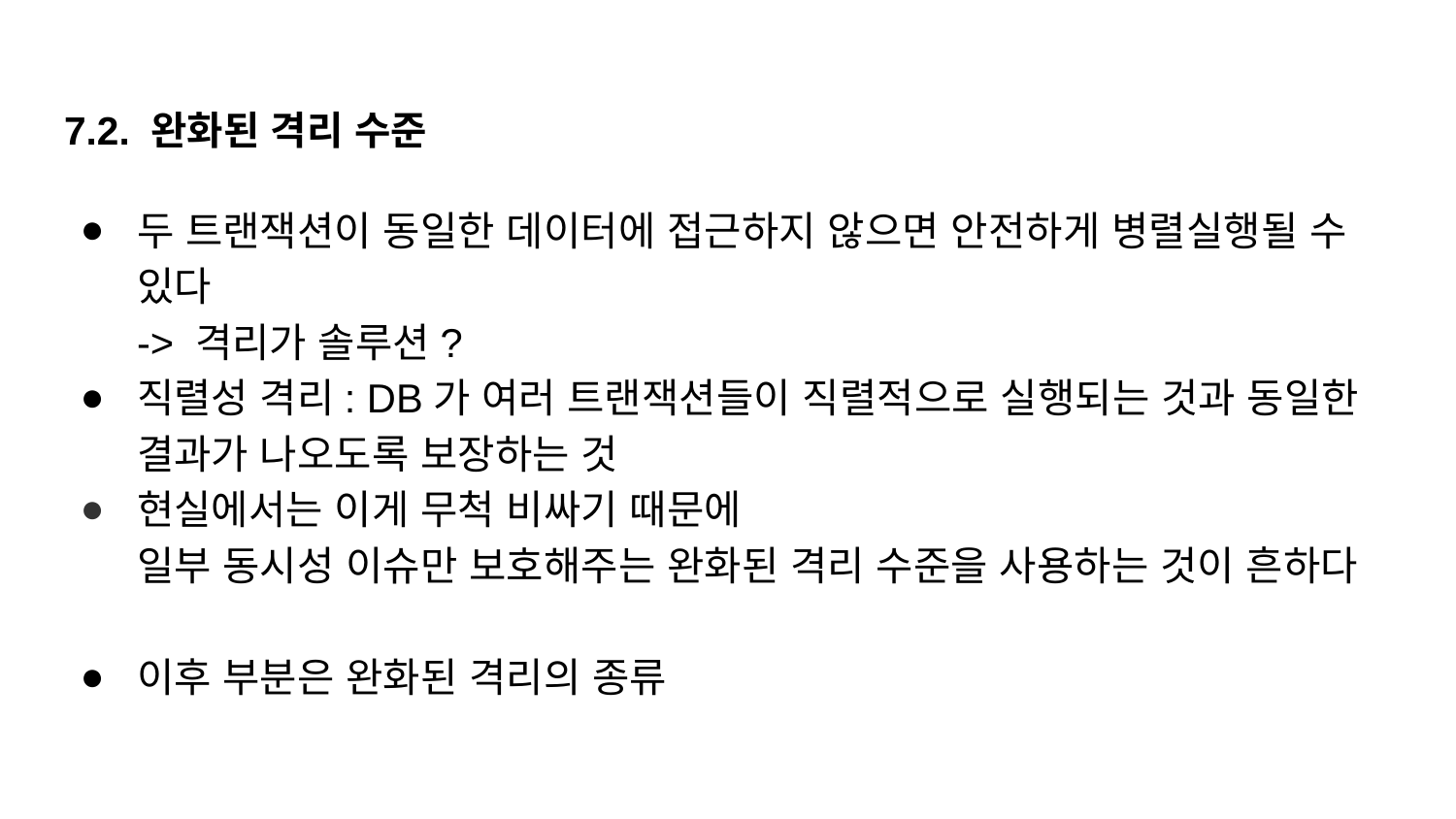

# 7.2. 완화된 격리 수준
두 트랜잭션이 동일한 데이터에 접근하지 않으면 안전하게 병렬실행될 수 있다
-> 격리가 솔루션?
직렬성 격리: DB가 여러 트랜잭션들이 직렬적으로 실행되는 것과 동일한 결과가 나오도록 보장하는 것
현실에서는 이게 무척 비싸기 때문에
일부 동시성 이슈만 보호해주는 완화된 격리 수준을 사용하는 것이 흔하다
이후 부분은 완화된 격리의 종류